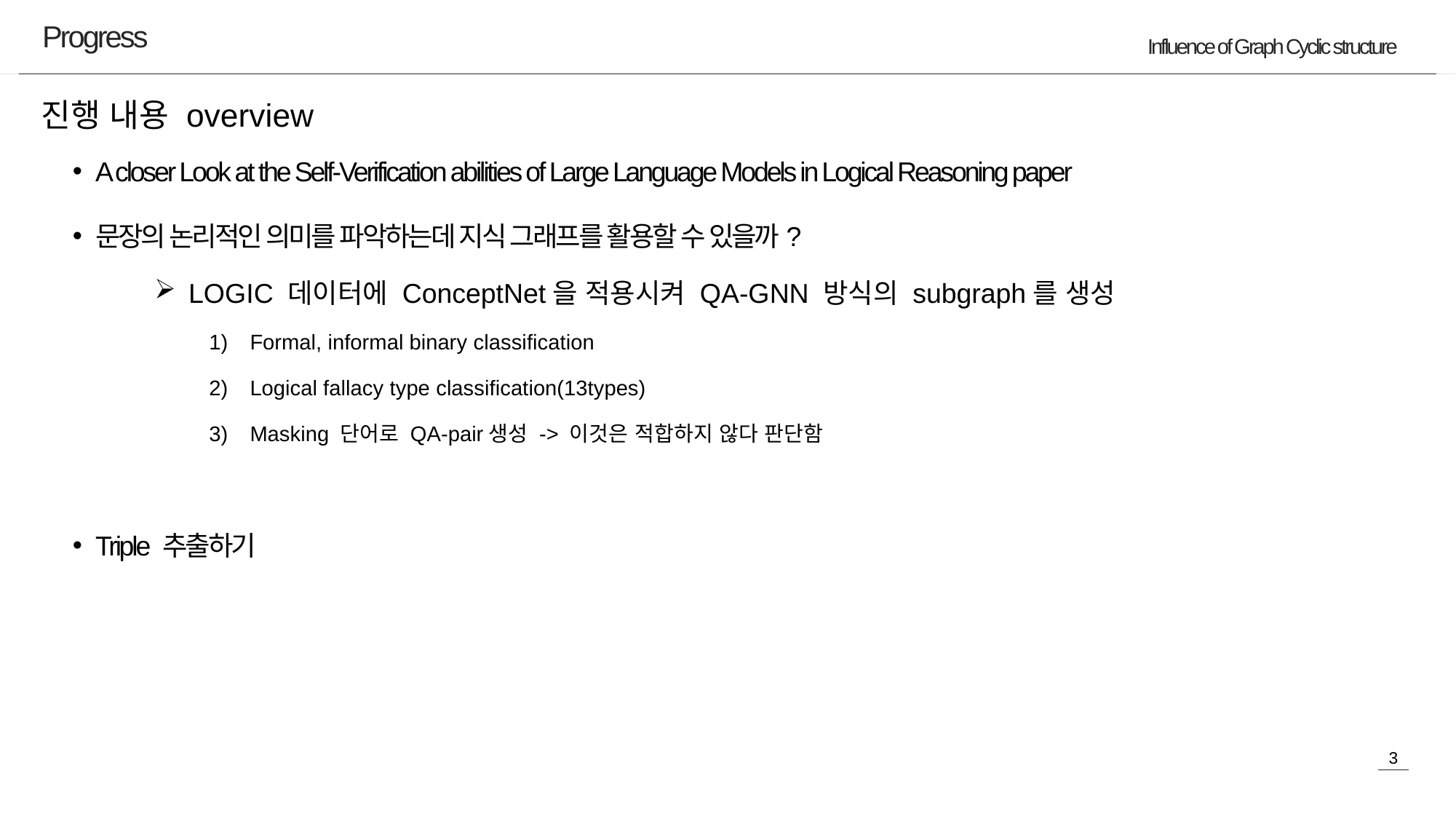

Progress
진행 내용 overview
A closer Look at the Self-Verification abilities of Large Language Models in Logical Reasoning paper
문장의 논리적인 의미를 파악하는데 지식 그래프를 활용할 수 있을까?
LOGIC 데이터에 ConceptNet을 적용시켜 QA-GNN 방식의 subgraph를 생성
Formal, informal binary classification
Logical fallacy type classification(13types)
Masking 단어로 QA-pair생성 -> 이것은 적합하지 않다 판단함

Triple 추출하기